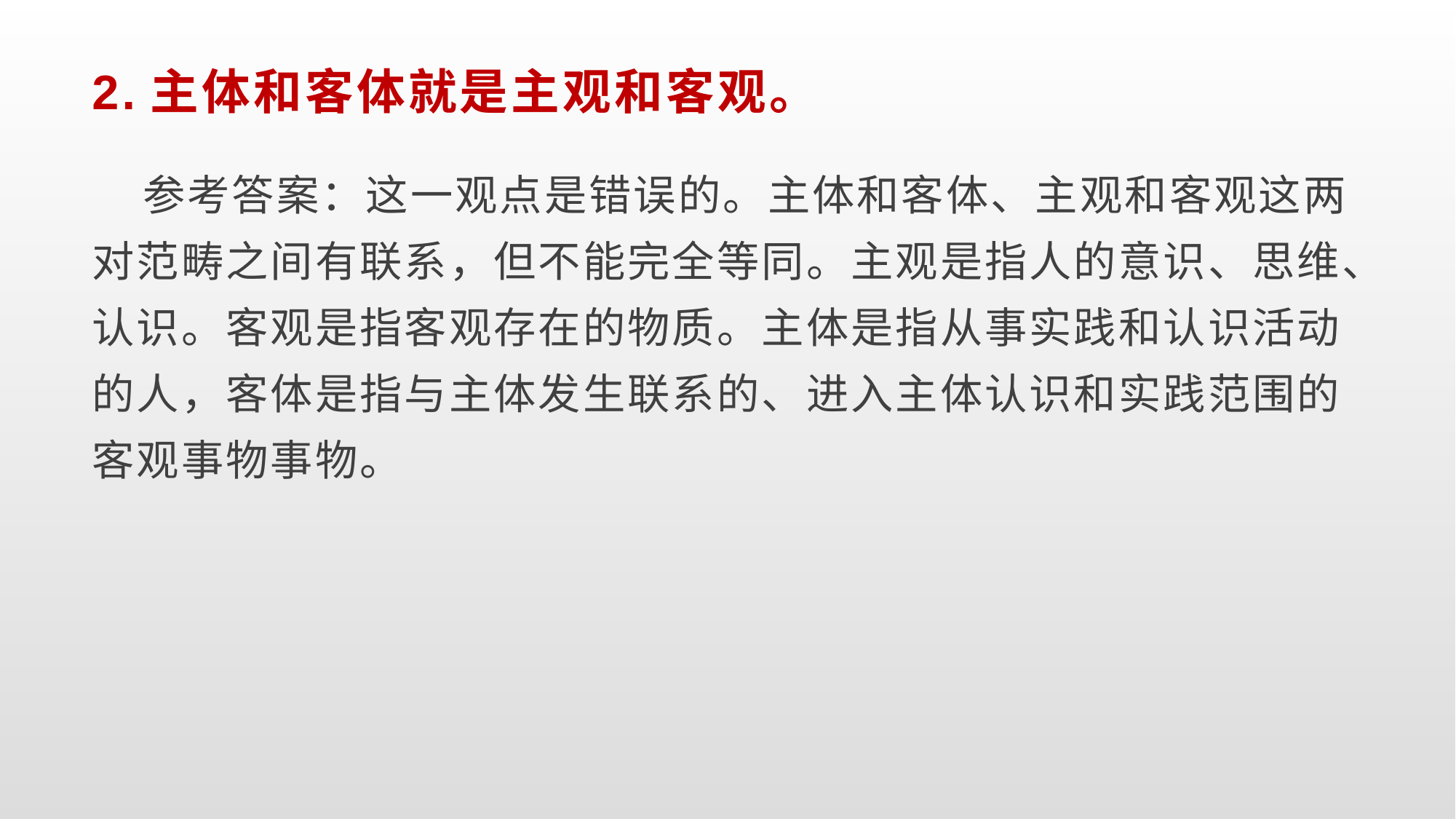

# 2.主体和客体就是主观和客观。
    参考答案：这一观点是错误的。主体和客体、主观和客观这两对范畴之间有联系，但不能完全等同。主观是指人的意识、思维、认识。客观是指客观存在的物质。主体是指从事实践和认识活动的人，客体是指与主体发生联系的、进入主体认识和实践范围的客观事物事物。